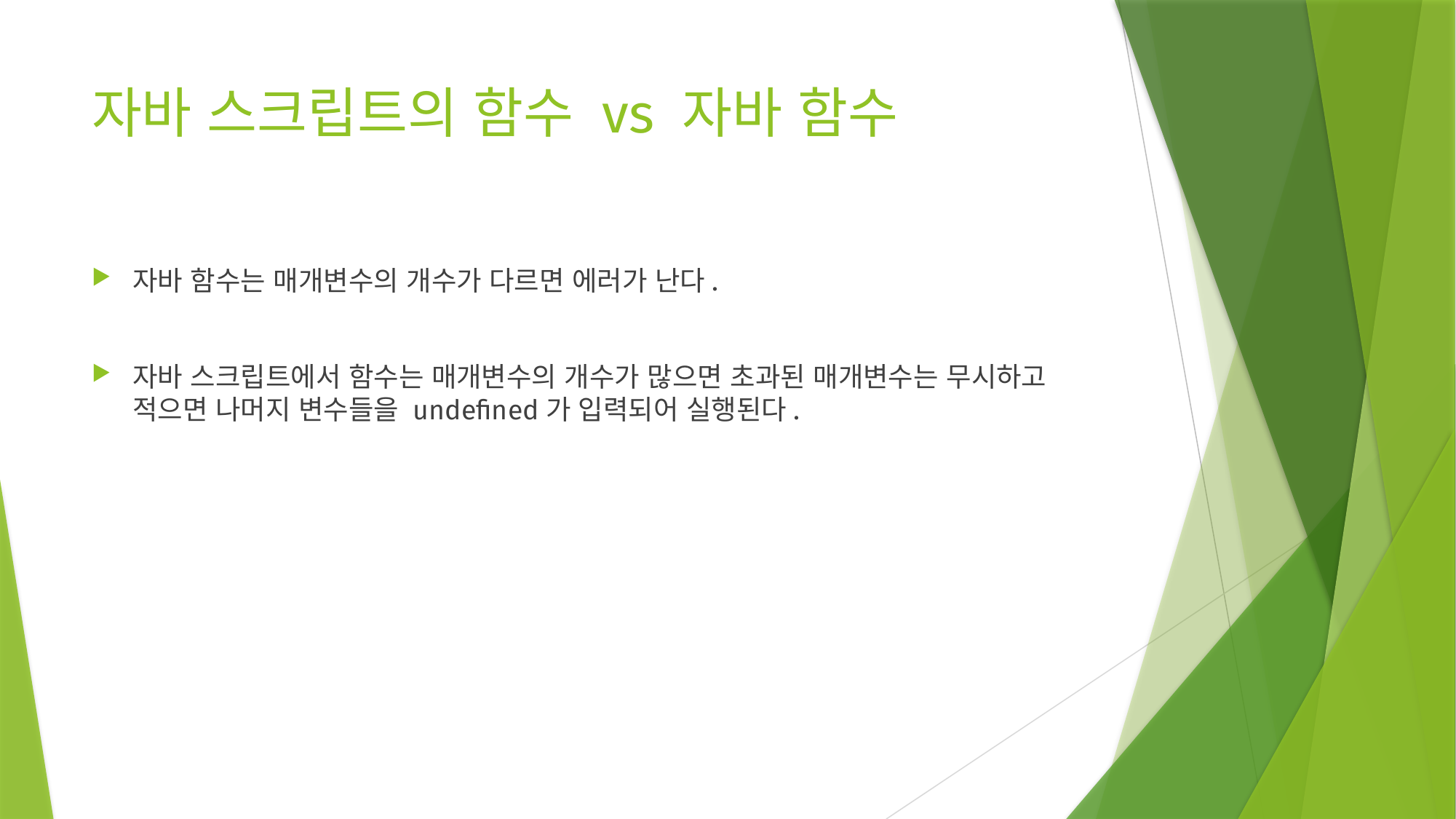

# 자바 스크립트의 함수 vs 자바 함수
자바 함수는 매개변수의 개수가 다르면 에러가 난다.

자바 스크립트에서 함수는 매개변수의 개수가 많으면 초과된 매개변수는 무시하고 적으면 나머지 변수들을 undefined가 입력되어 실행된다.